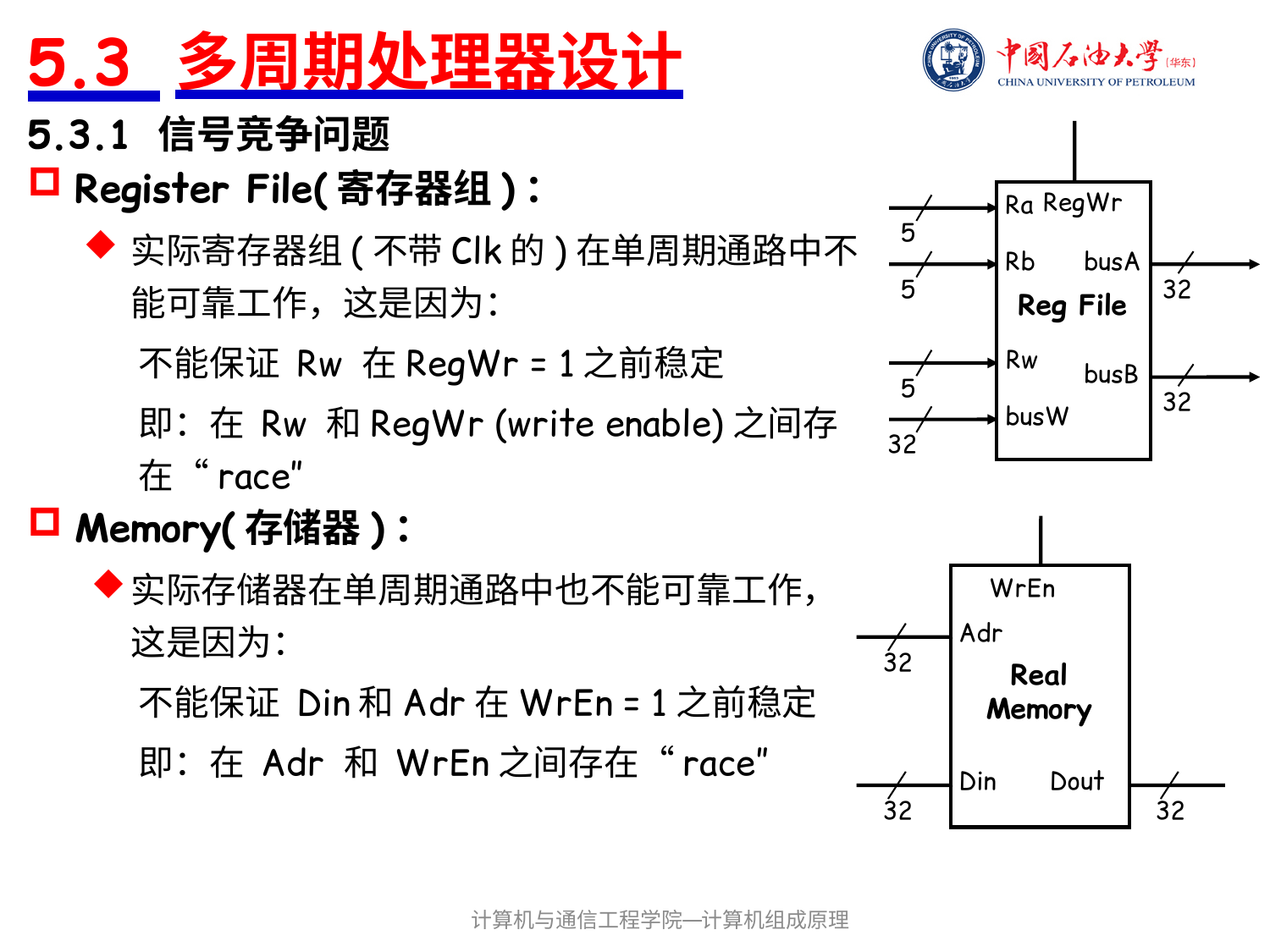

# 5.3 多周期处理器设计
5.3.1 信号竞争问题
Register File(寄存器组)：
实际寄存器组(不带Clk的)在单周期通路中不能可靠工作，这是因为：
不能保证 Rw 在RegWr = 1之前稳定
即：在 Rw 和RegWr (write enable)之间存在“race”
Memory(存储器)：
实际存储器在单周期通路中也不能可靠工作，这是因为：
不能保证 Din和Adr在WrEn = 1之前稳定
即：在 Adr 和 WrEn之间存在“race”

RegWr

Ra

5
Rb
busA

5
32
Reg File
Rw

busB

5

32
busW

32

WrEn
Adr

32
Real
Memory
Din
Dout

32
32
计算机与通信工程学院—计算机组成原理
86